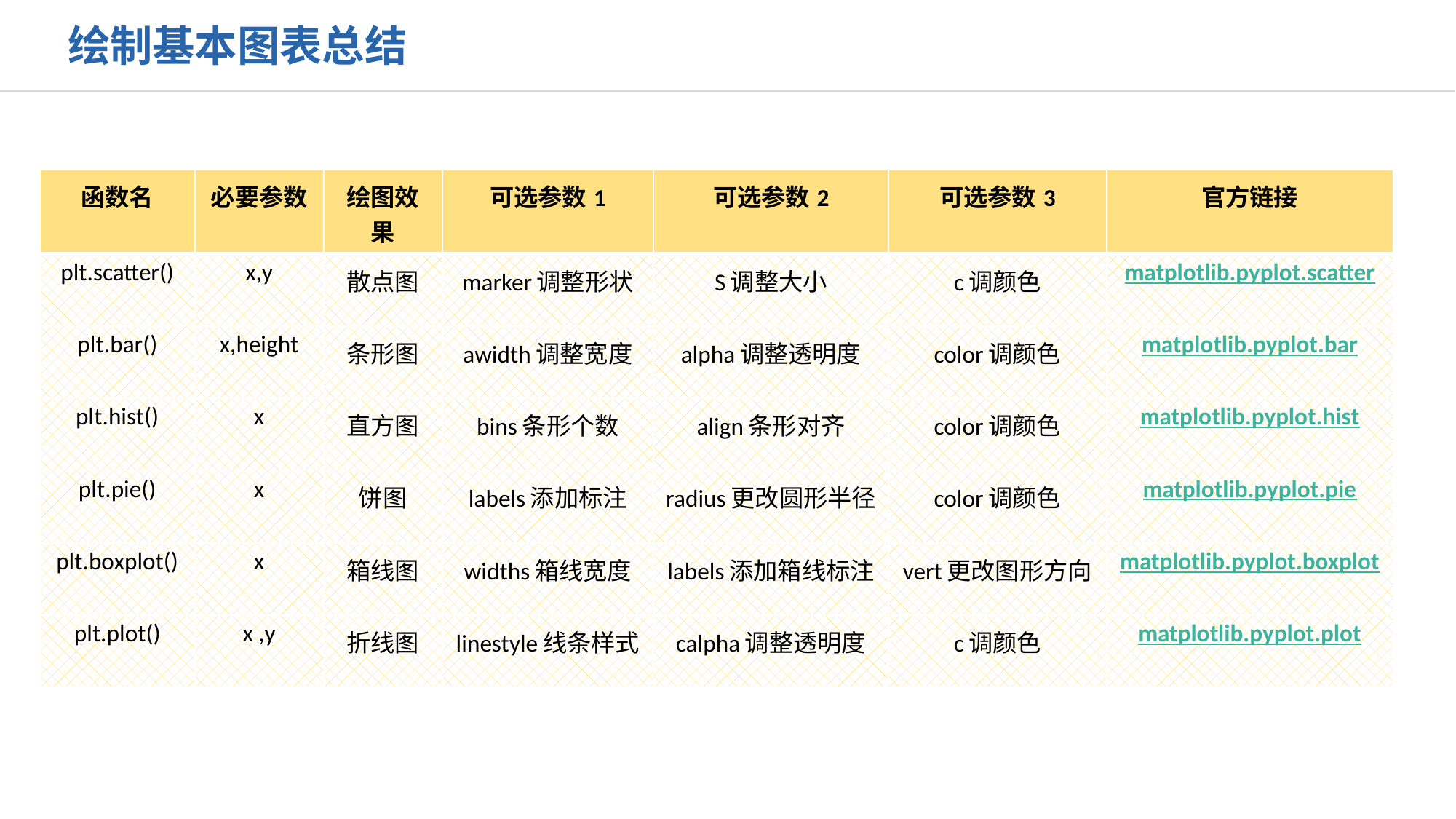

绘制基本图表总结

| 函数名 | 必要参数 | 绘图效果 | 可选参数1 | 可选参数2 | 可选参数3 | 官方链接 |
| --- | --- | --- | --- | --- | --- | --- |
| plt.scatter() | x,y | 散点图 | marker调整形状 | S调整大小 | c调颜色 | matplotlib.pyplot.scatter |
| plt.bar() | x,height | 条形图 | awidth调整宽度 | alpha调整透明度 | color调颜色 | matplotlib.pyplot.bar |
| plt.hist() | x | 直方图 | bins条形个数 | align条形对齐 | color调颜色 | matplotlib.pyplot.hist |
| plt.pie() | x | 饼图 | labels添加标注 | radius更改圆形半径 | color调颜色 | matplotlib.pyplot.pie |
| plt.boxplot() | x | 箱线图 | widths箱线宽度 | labels添加箱线标注 | vert更改图形方向 | matplotlib.pyplot.boxplot |
| plt.plot() | x ,y | 折线图 | linestyle线条样式 | calpha调整透明度 | c调颜色 | matplotlib.pyplot.plot |